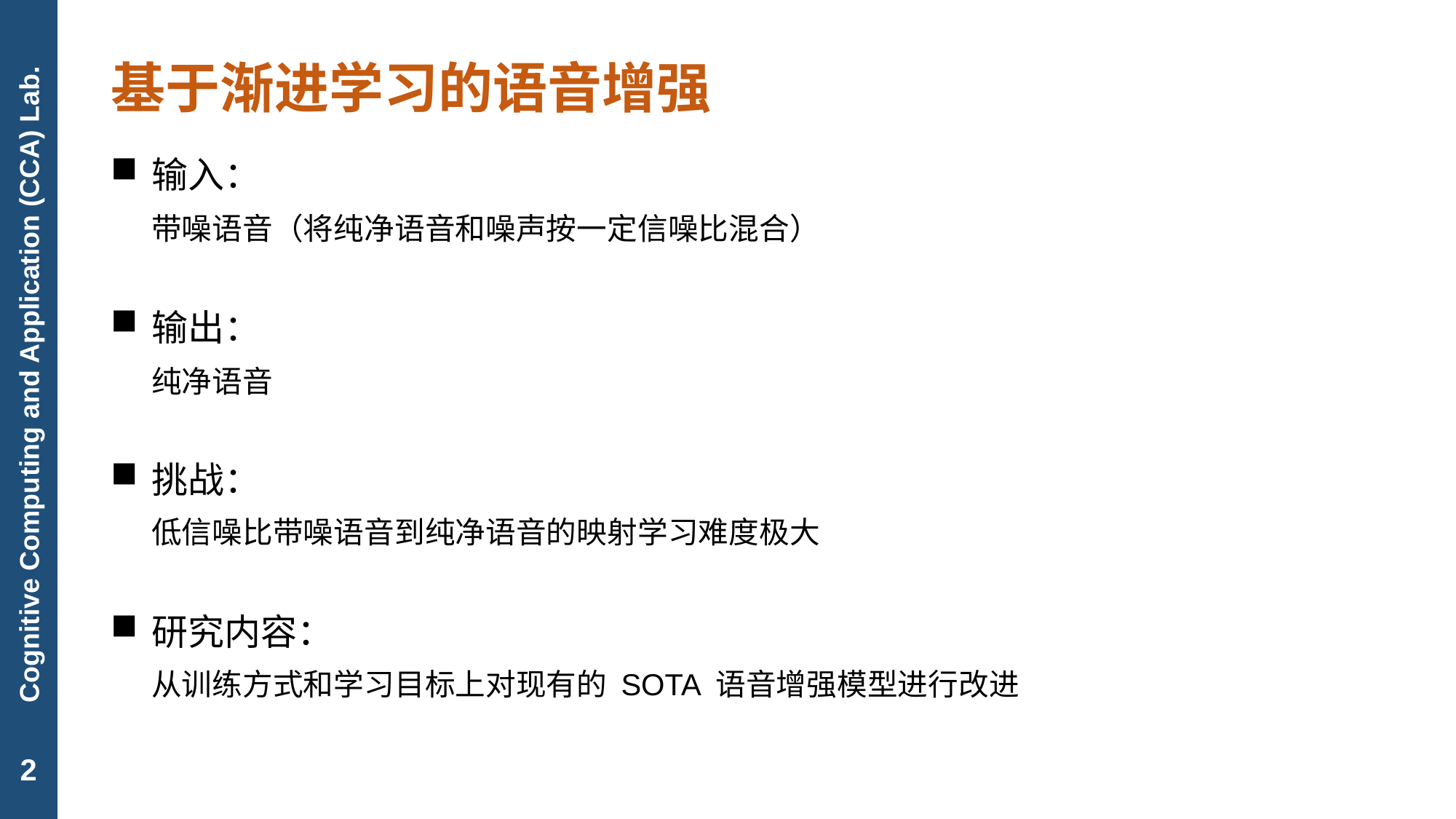

# 基于渐进学习的语音增强
输入：
带噪语音（将纯净语音和噪声按一定信噪比混合）
输出：
纯净语音
挑战：
低信噪比带噪语音到纯净语音的映射学习难度极大
研究内容：
从训练方式和学习目标上对现有的 SOTA 语音增强模型进行改进
2